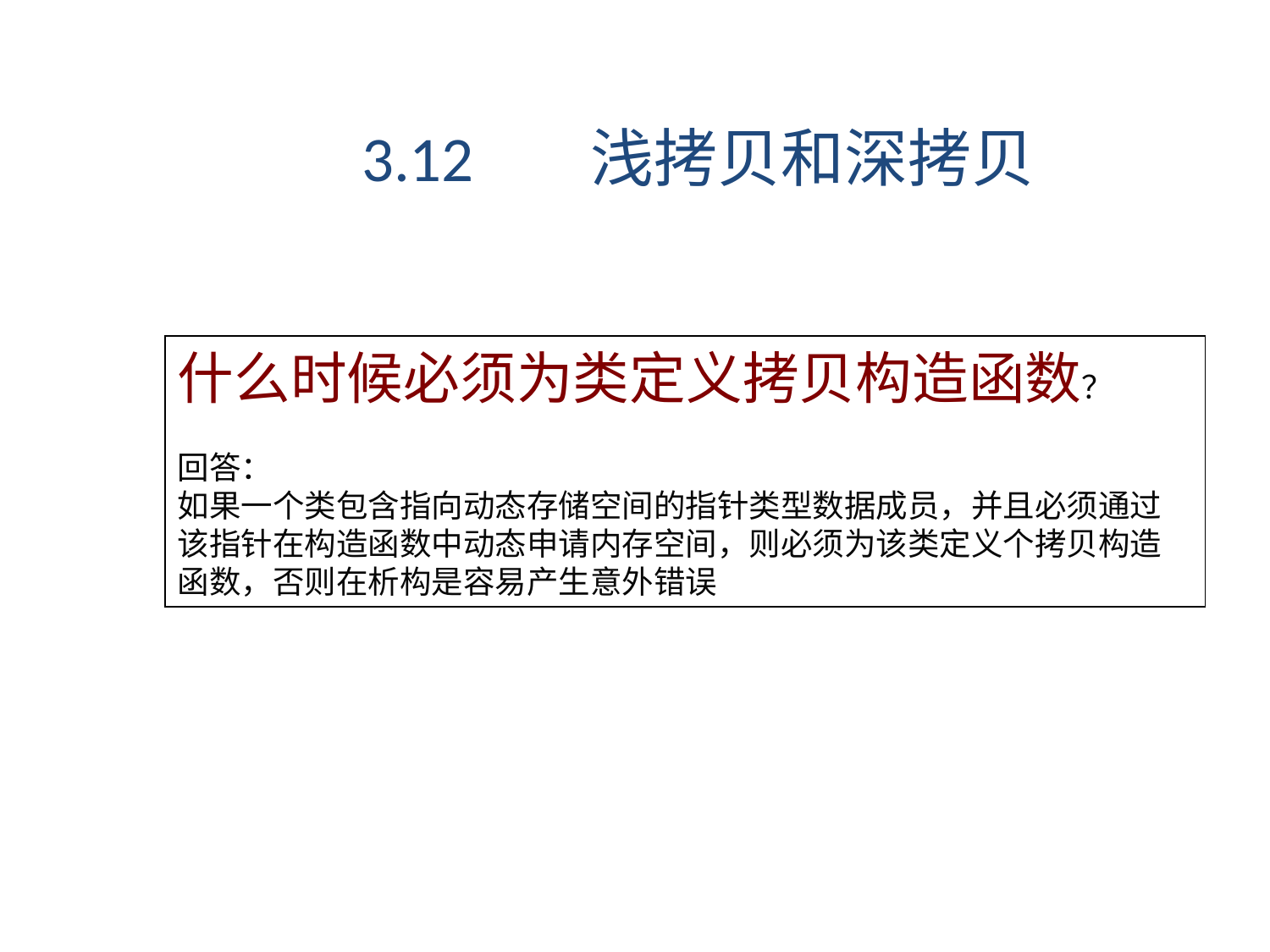

3.12       浅拷贝和深拷贝
什么时候必须为类定义拷贝构造函数？

回答：
如果一个类包含指向动态存储空间的指针类型数据成员，并且必须通过该指针在构造函数中动态申请内存空间，则必须为该类定义个拷贝构造函数，否则在析构是容易产生意外错误